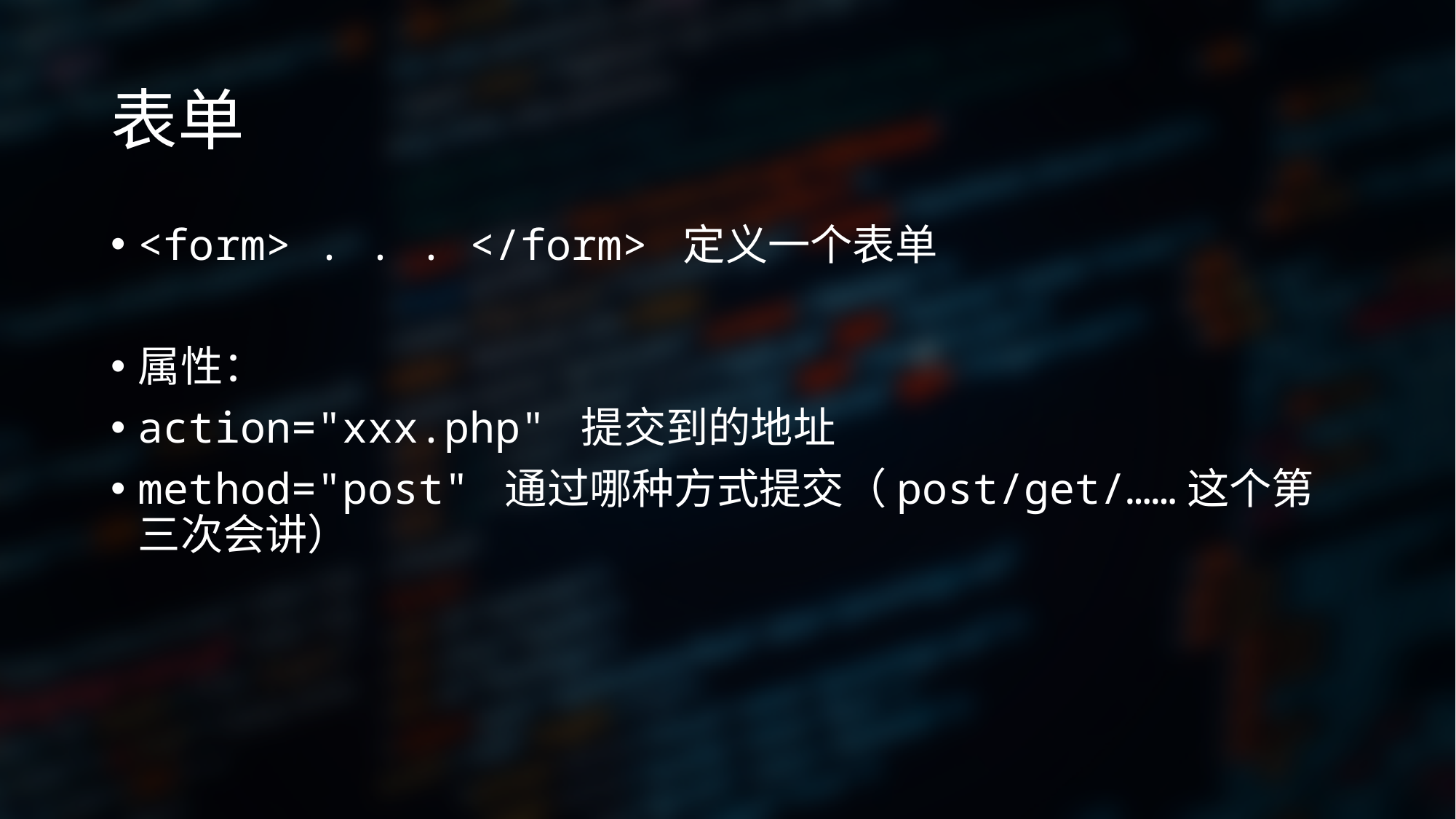

# 表单
<form> . . . </form> 定义一个表单

属性：
action="xxx.php" 提交到的地址
method="post" 通过哪种方式提交（post/get/……这个第三次会讲）